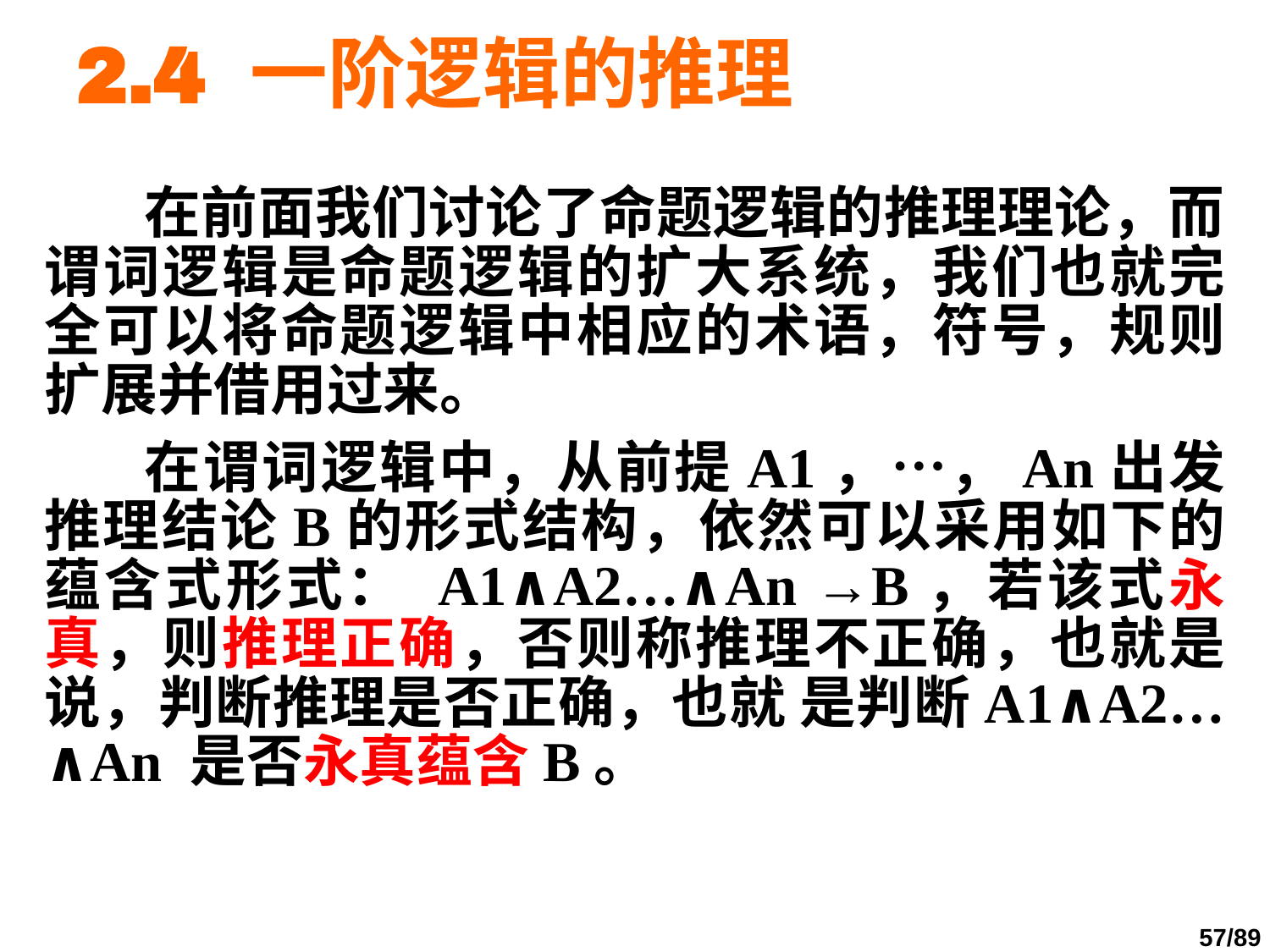

# 2.4 一阶逻辑的推理
在前面我们讨论了命题逻辑的推理理论，而谓词逻辑是命题逻辑的扩大系统，我们也就完全可以将命题逻辑中相应的术语，符号，规则扩展并借用过来。
在谓词逻辑中，从前提A1，…，An出发推理结论B的形式结构，依然可以采用如下的蕴含式形式： A1∧A2…∧An →B，若该式永真，则推理正确，否则称推理不正确，也就是说，判断推理是否正确，也就 是判断A1∧A2…∧An 是否永真蕴含B。